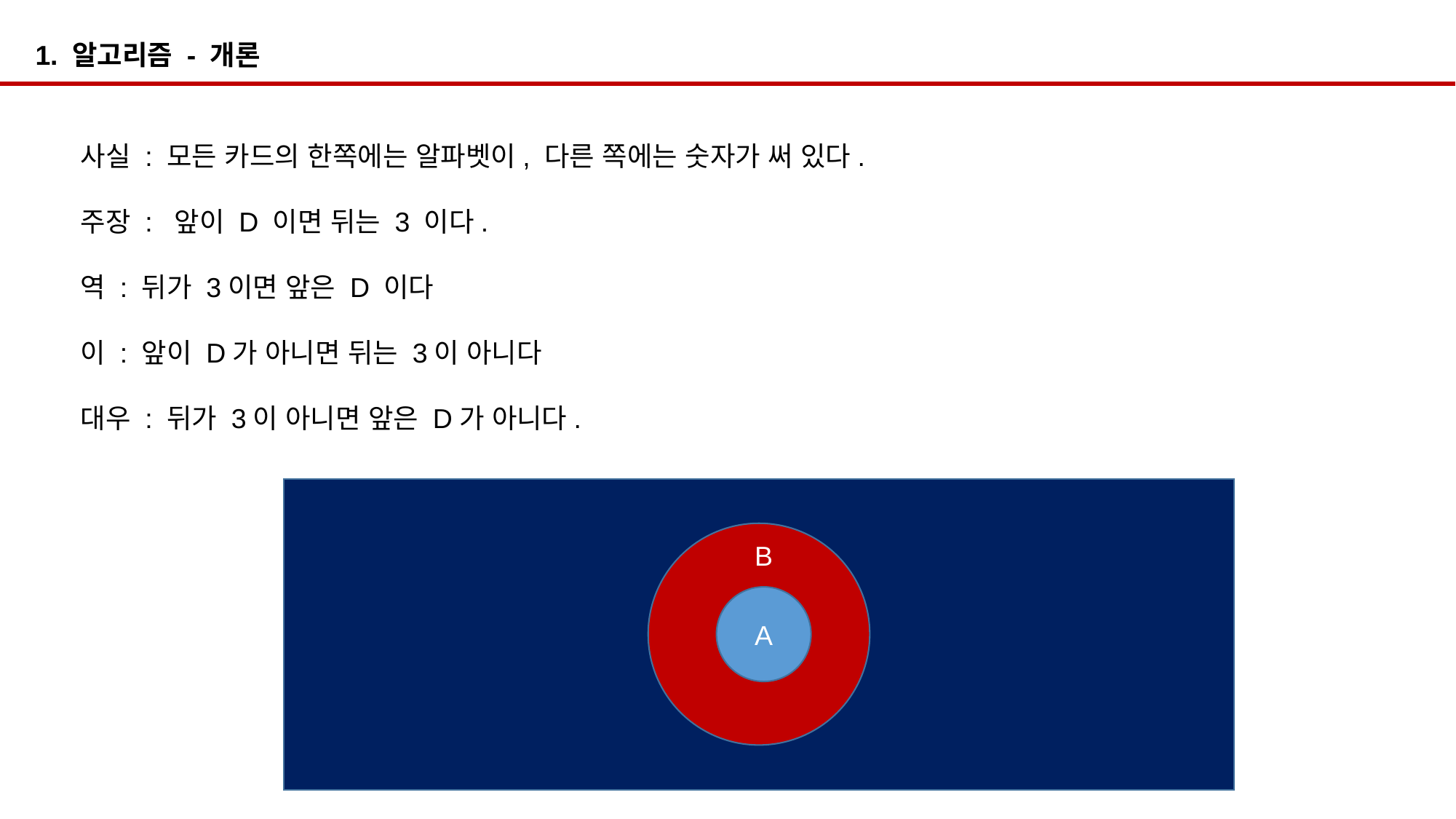

1. 알고리즘 - 개론
사실 : 모든 카드의 한쪽에는 알파벳이, 다른 쪽에는 숫자가 써 있다.

주장 :  앞이 D 이면 뒤는 3 이다.

역 : 뒤가 3이면 앞은 D 이다

이 : 앞이 D가 아니면 뒤는 3이 아니다

대우 : 뒤가 3이 아니면 앞은 D가 아니다.

B
A